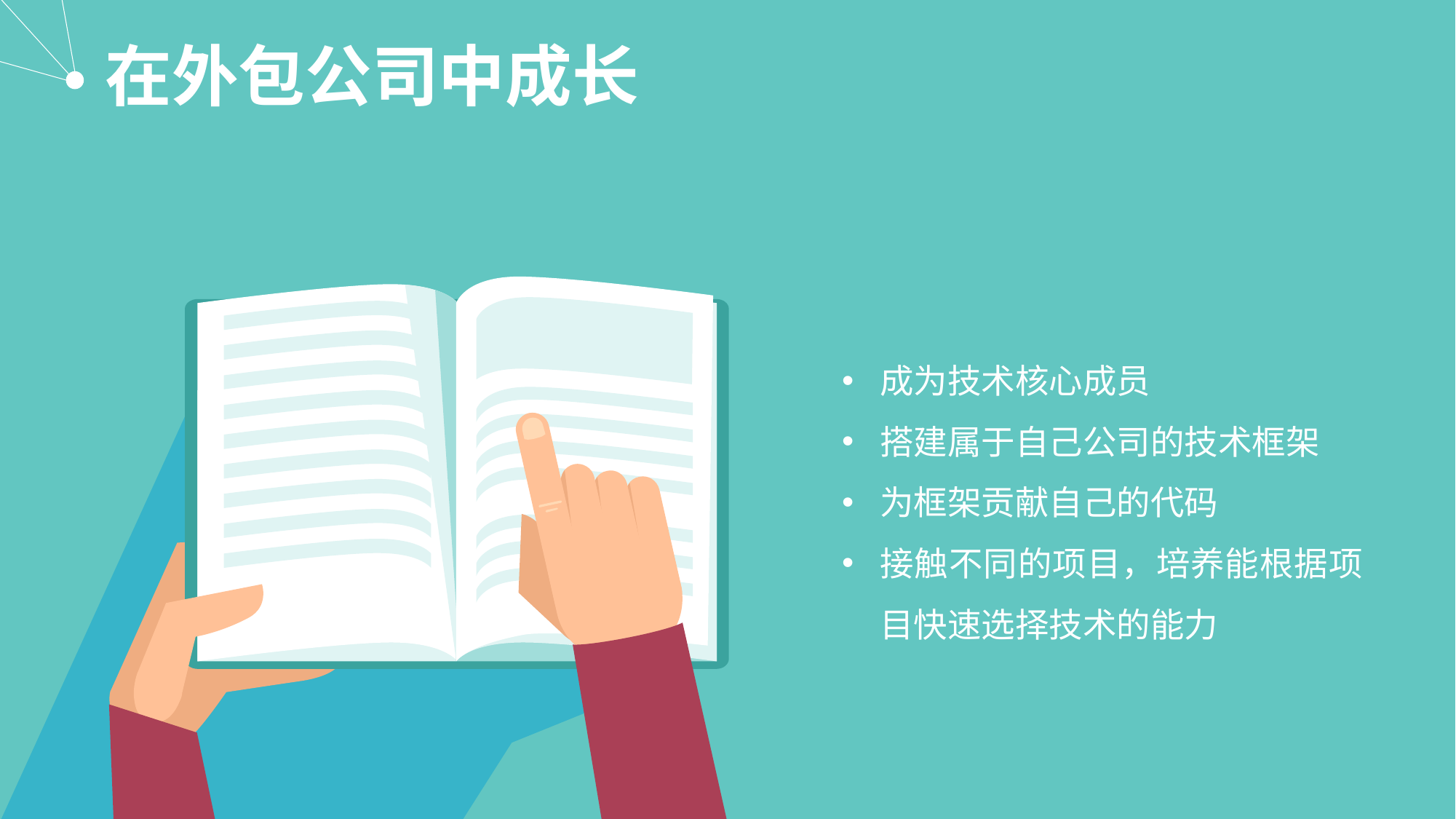

# 在外包公司中成长

成为技术核心成员
搭建属于自己公司的技术框架
为框架贡献自己的代码
接触不同的项目，培养能根据项目快速选择技术的能力